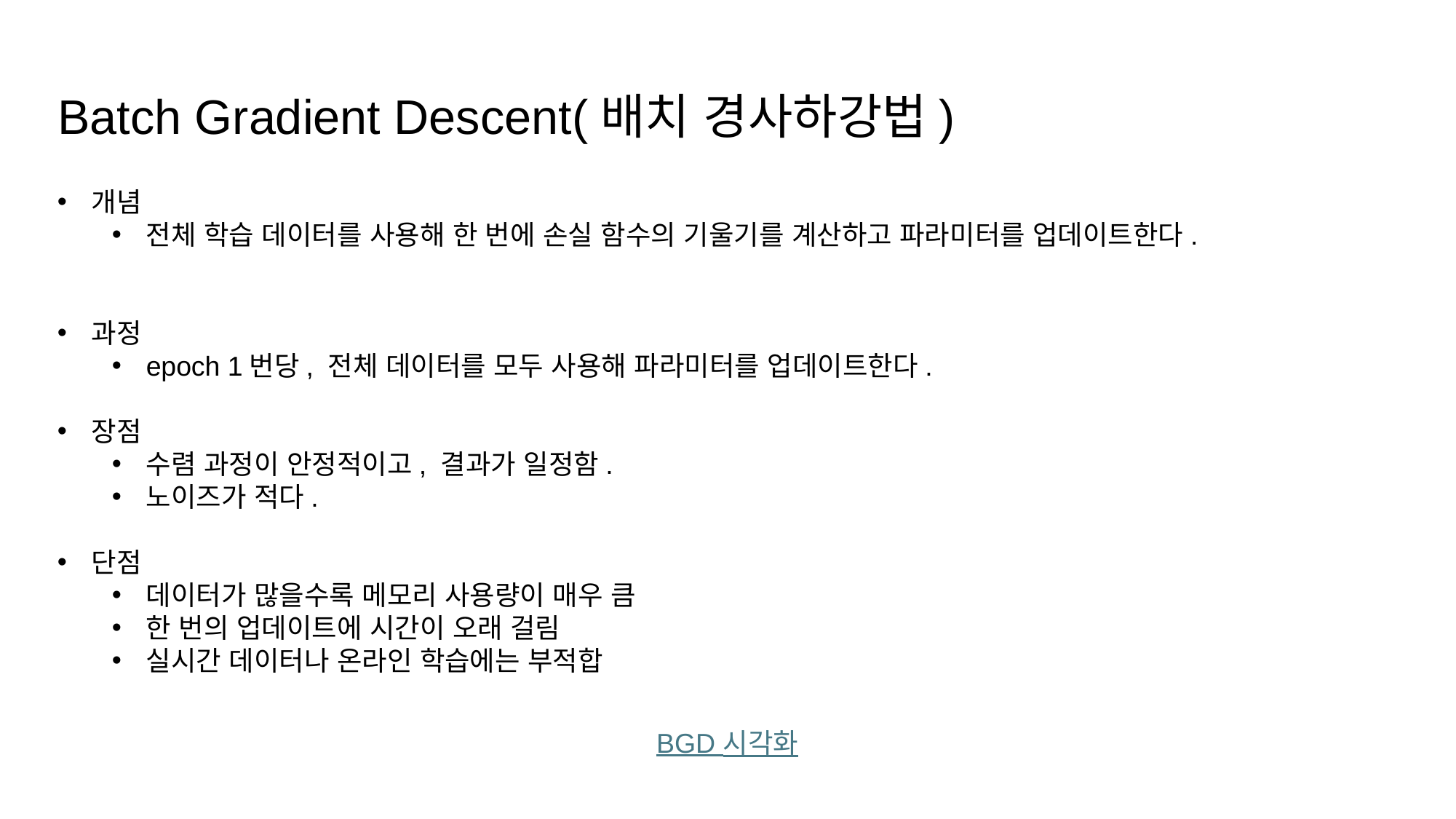

# Batch Gradient Descent(배치 경사하강법)
개념
전체 학습 데이터를 사용해 한 번에 손실 함수의 기울기를 계산하고 파라미터를 업데이트한다.

과정
epoch 1번당, 전체 데이터를 모두 사용해 파라미터를 업데이트한다.

장점
수렴 과정이 안정적이고, 결과가 일정함.
노이즈가 적다.

단점
데이터가 많을수록 메모리 사용량이 매우 큼
한 번의 업데이트에 시간이 오래 걸림
실시간 데이터나 온라인 학습에는 부적합
BGD 시각화